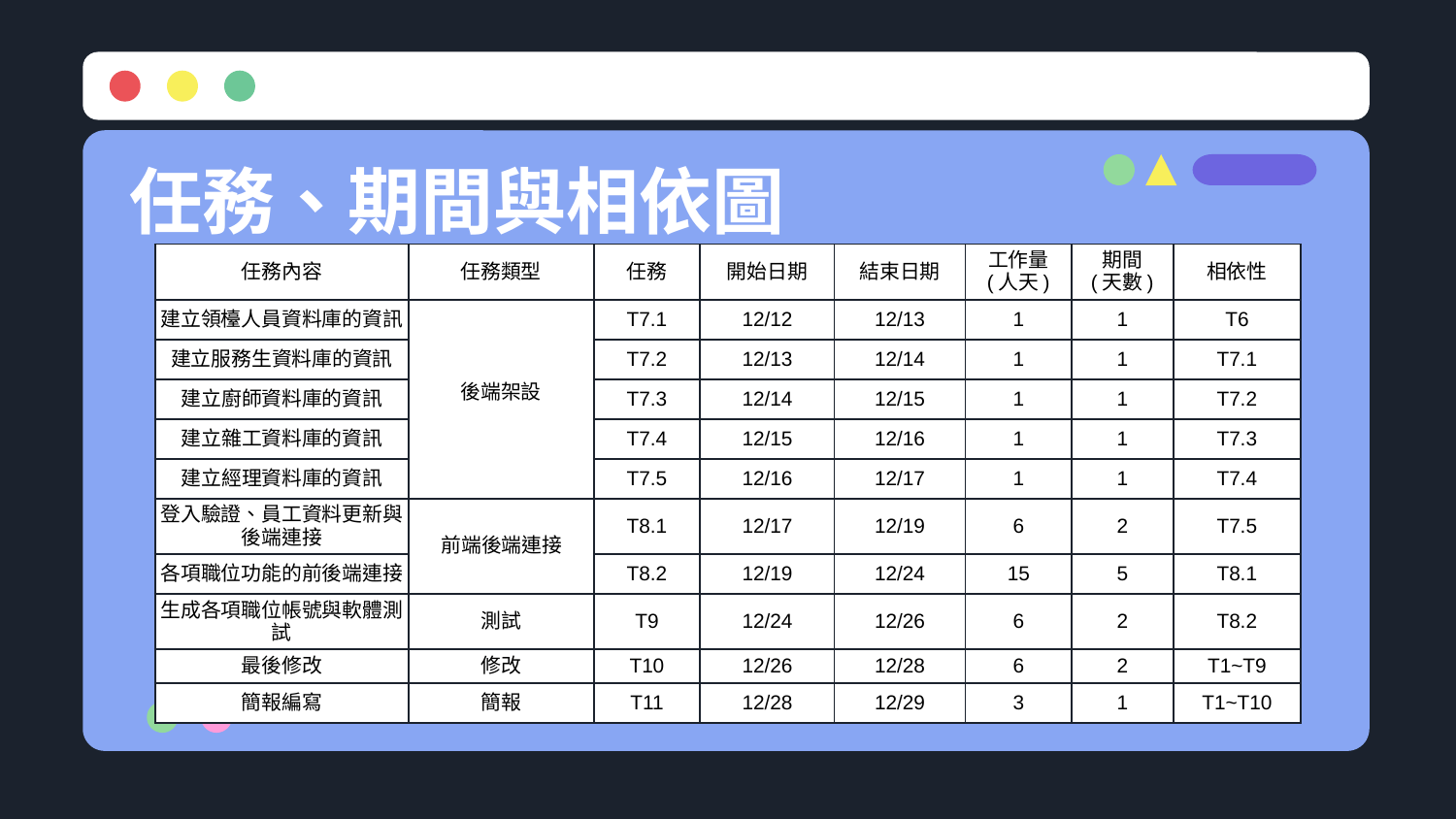

# 任務、期間與相依圖
| 任務內容 | 任務類型 | 任務 | 開始日期 | 結束日期 | 工作量 (人天) | 期間 (天數) | 相依性 |
| --- | --- | --- | --- | --- | --- | --- | --- |
| 建立領檯人員資料庫的資訊 | 後端架設 | T7.1 | 12/12 | 12/13 | 1 | 1 | T6 |
| 建立服務生資料庫的資訊 |  | T7.2 | 12/13 | 12/14 | 1 | 1 | T7.1 |
| 建立廚師資料庫的資訊 |  | T7.3 | 12/14 | 12/15 | 1 | 1 | T7.2 |
| 建立雜工資料庫的資訊 |  | T7.4 | 12/15 | 12/16 | 1 | 1 | T7.3 |
| 建立經理資料庫的資訊 |  | T7.5 | 12/16 | 12/17 | 1 | 1 | T7.4 |
| 登入驗證、員工資料更新與後端連接 | 前端後端連接 | T8.1 | 12/17 | 12/19 | 6 | 2 | T7.5 |
| 各項職位功能的前後端連接 |  | T8.2 | 12/19 | 12/24 | 15 | 5 | T8.1 |
| 生成各項職位帳號與軟體測試 | 測試 | T9 | 12/24 | 12/26 | 6 | 2 | T8.2 |
| 最後修改 | 修改 | T10 | 12/26 | 12/28 | 6 | 2 | T1~T9 |
| 簡報編寫 | 簡報 | T11 | 12/28 | 12/29 | 3 | 1 | T1~T10 |